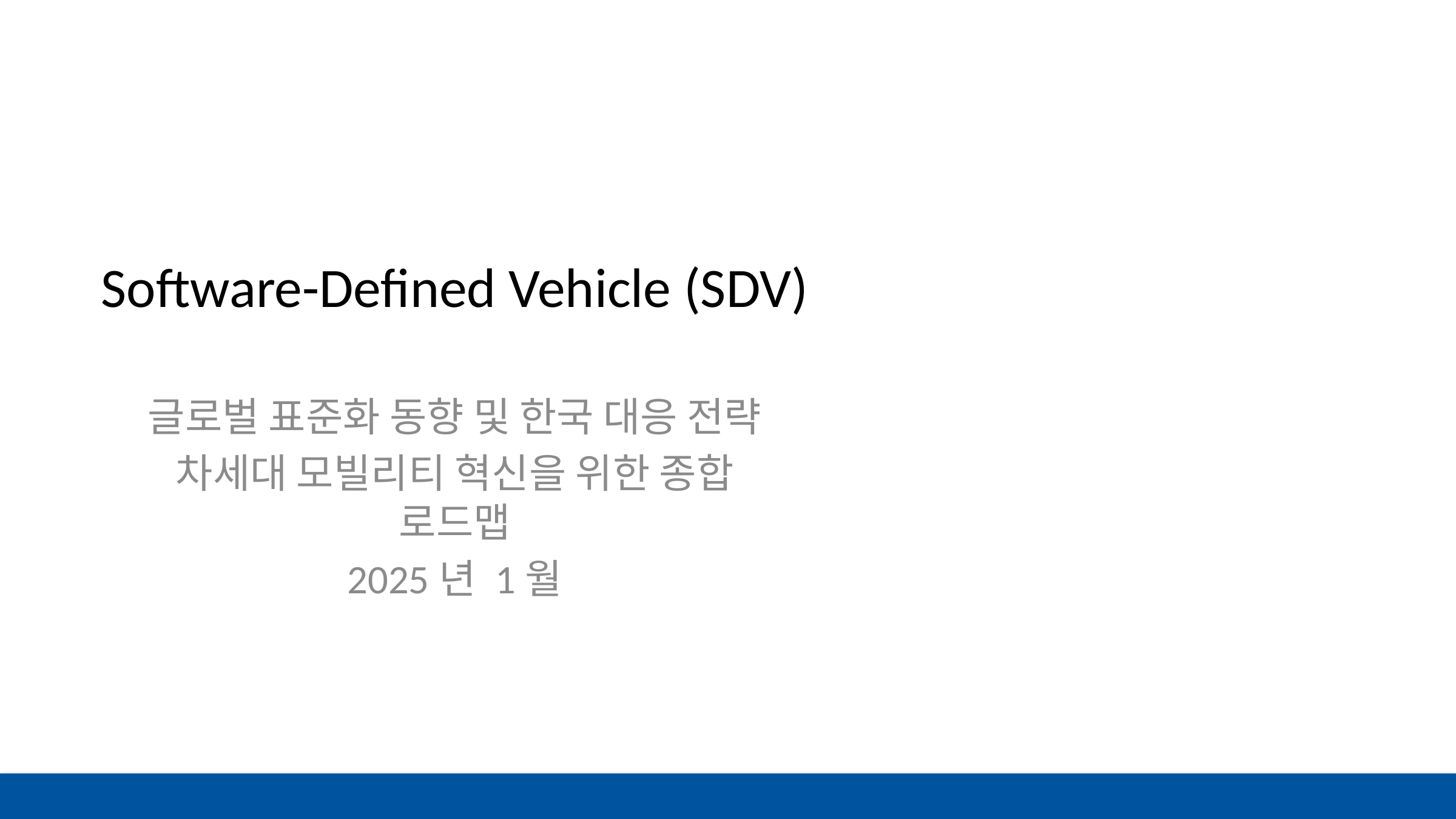

# Software-Defined Vehicle (SDV)
글로벌 표준화 동향 및 한국 대응 전략
차세대 모빌리티 혁신을 위한 종합 로드맵
2025년 1월